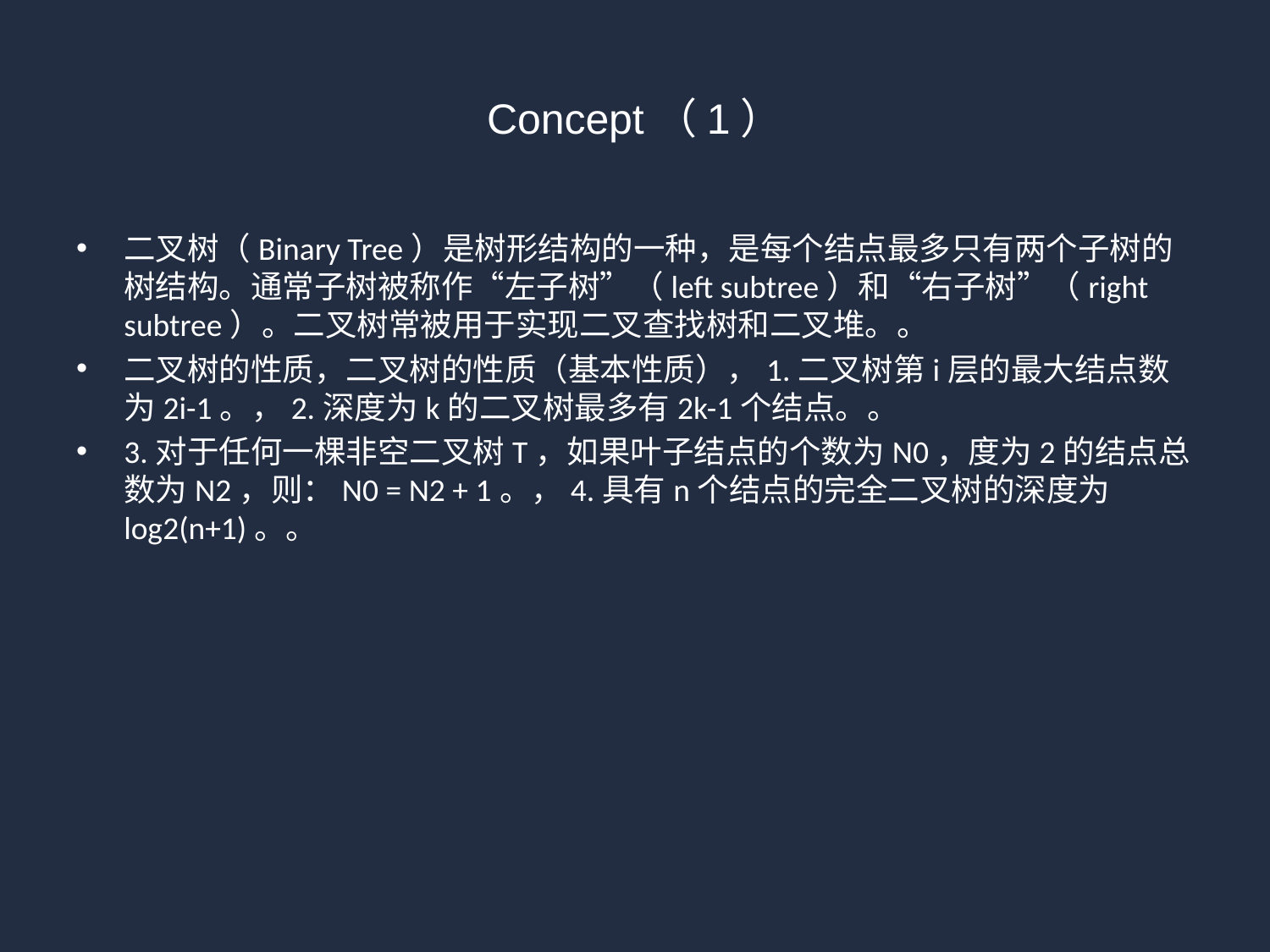

# Concept（1）
二叉树（Binary Tree）是树形结构的一种，是每个结点最多只有两个子树的树结构。通常子树被称作“左子树”（left subtree）和“右子树”（right subtree）。二叉树常被用于实现二叉查找树和二叉堆。。
二叉树的性质，二叉树的性质（基本性质），1.二叉树第i层的最大结点数为2i-1。，2.深度为k的二叉树最多有2k-1个结点。。
3.对于任何一棵非空二叉树T，如果叶子结点的个数为N0，度为2的结点总数为N2，则：N0 = N2 + 1。，4.具有n个结点的完全二叉树的深度为log2(n+1)。。